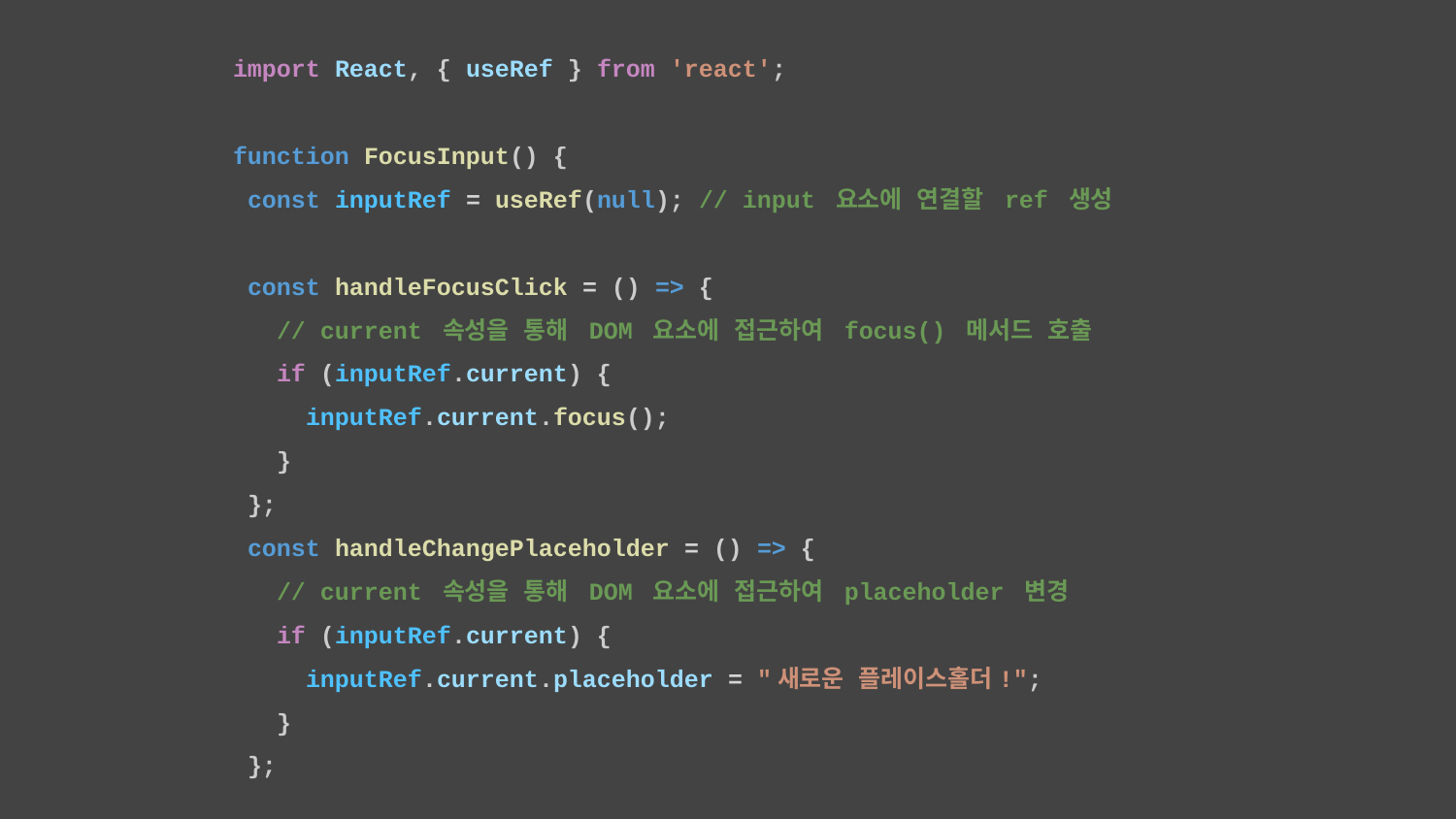

import React, { useRef } from 'react';

function FocusInput() {
 const inputRef = useRef(null); // input 요소에 연결할 ref 생성

 const handleFocusClick = () => {
   // current 속성을 통해 DOM 요소에 접근하여 focus() 메서드 호출
   if (inputRef.current) {
     inputRef.current.focus();
   }
 };
 const handleChangePlaceholder = () => {
   // current 속성을 통해 DOM 요소에 접근하여 placeholder 변경
   if (inputRef.current) {
     inputRef.current.placeholder = "새로운 플레이스홀더!";
   }
 };